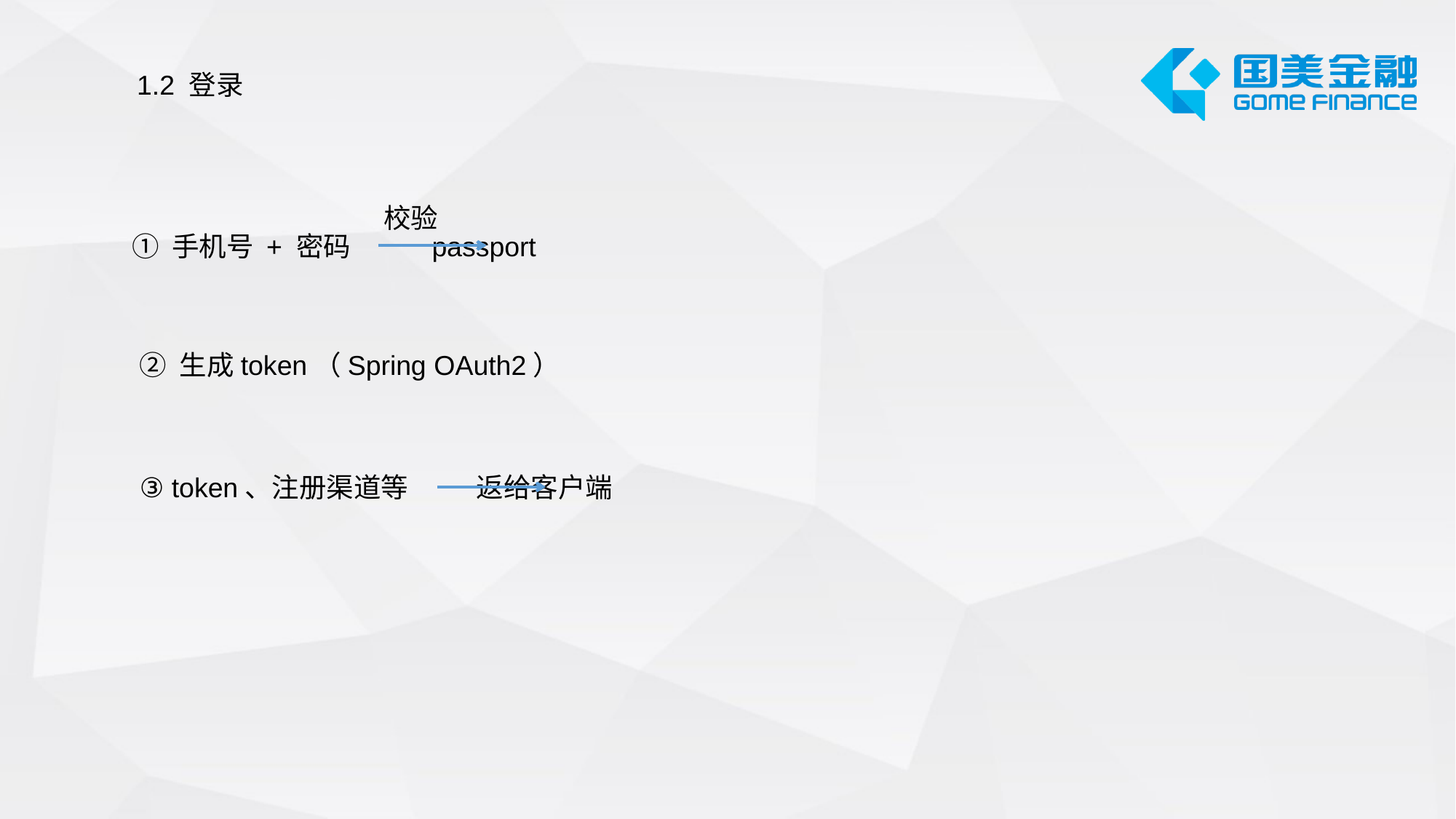

1.2 登录
校验
① 手机号 + 密码            passport
② 生成token（Spring OAuth2）
③ token、注册渠道等           返给客户端